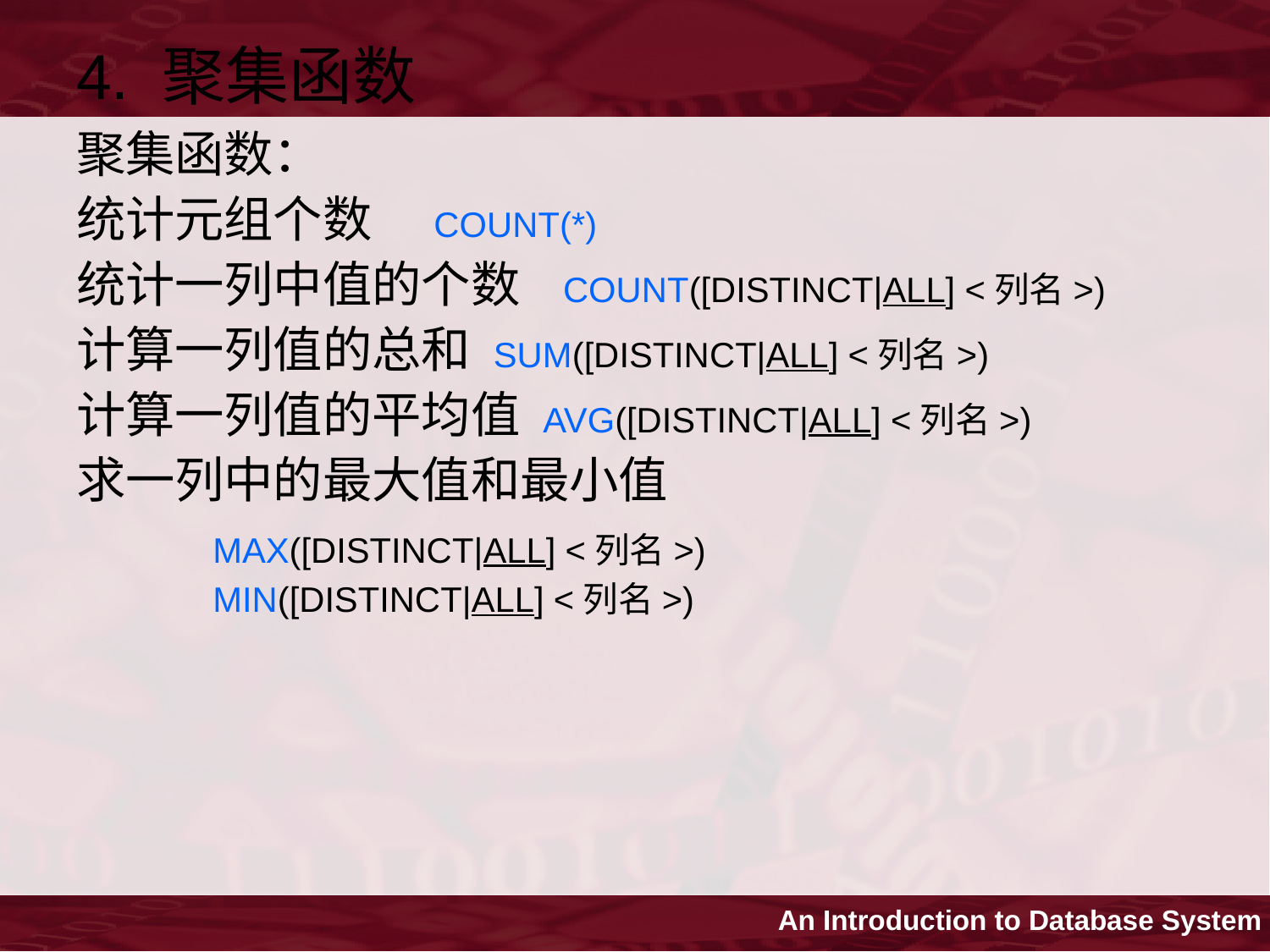

4. 聚集函数
聚集函数：
统计元组个数      COUNT(*)
统计一列中值的个数    COUNT([DISTINCT|ALL] <列名>)
计算一列值的总和 SUM([DISTINCT|ALL] <列名>)
计算一列值的平均值 AVG([DISTINCT|ALL] <列名>)
求一列中的最大值和最小值
 	 MAX([DISTINCT|ALL] <列名>)
	 MIN([DISTINCT|ALL] <列名>)